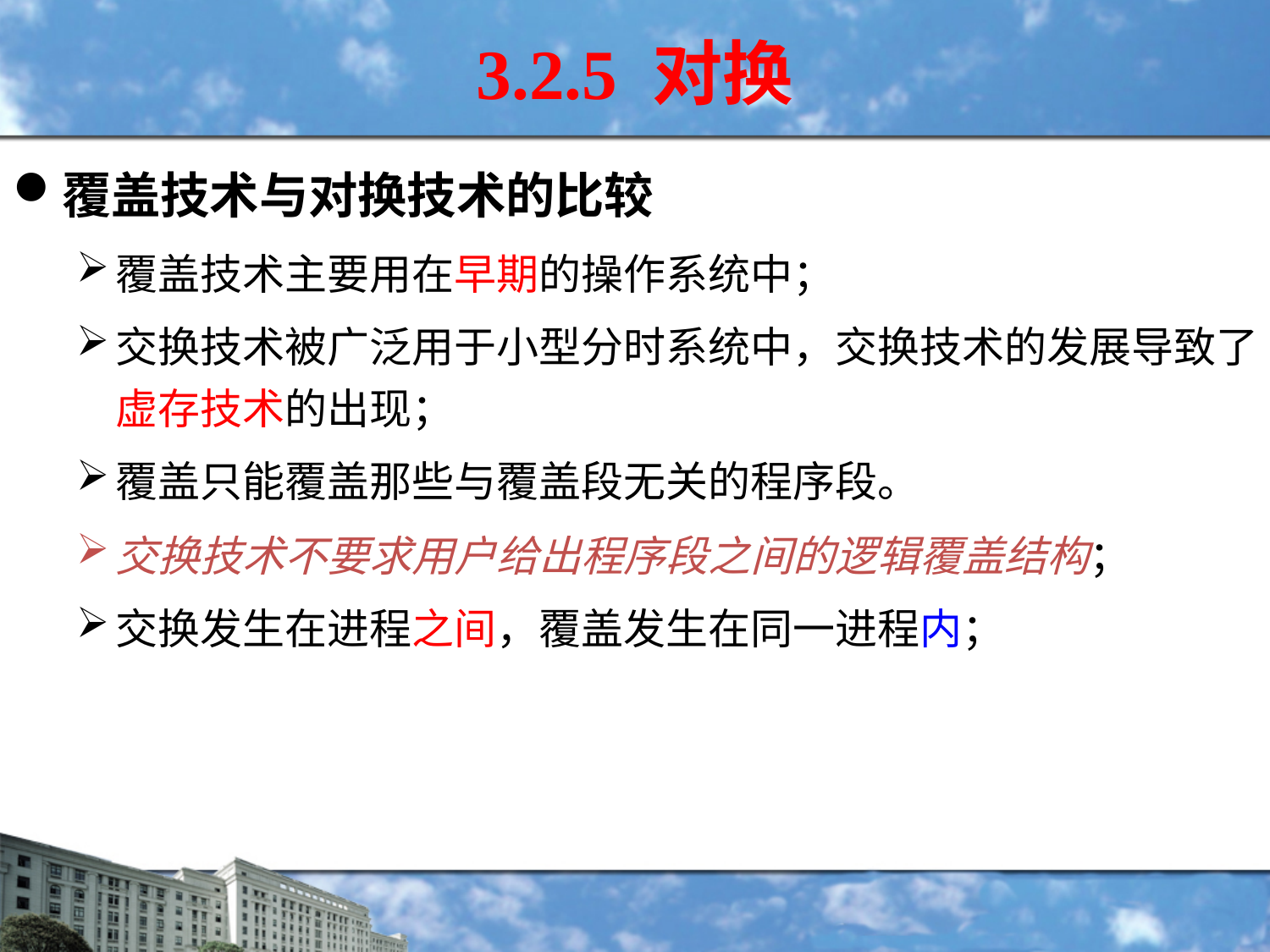

3.2.5 对换
覆盖技术与对换技术的比较
覆盖技术主要用在早期的操作系统中；
交换技术被广泛用于小型分时系统中，交换技术的发展导致了虚存技术的出现；
覆盖只能覆盖那些与覆盖段无关的程序段。
交换技术不要求用户给出程序段之间的逻辑覆盖结构；
交换发生在进程之间，覆盖发生在同一进程内；